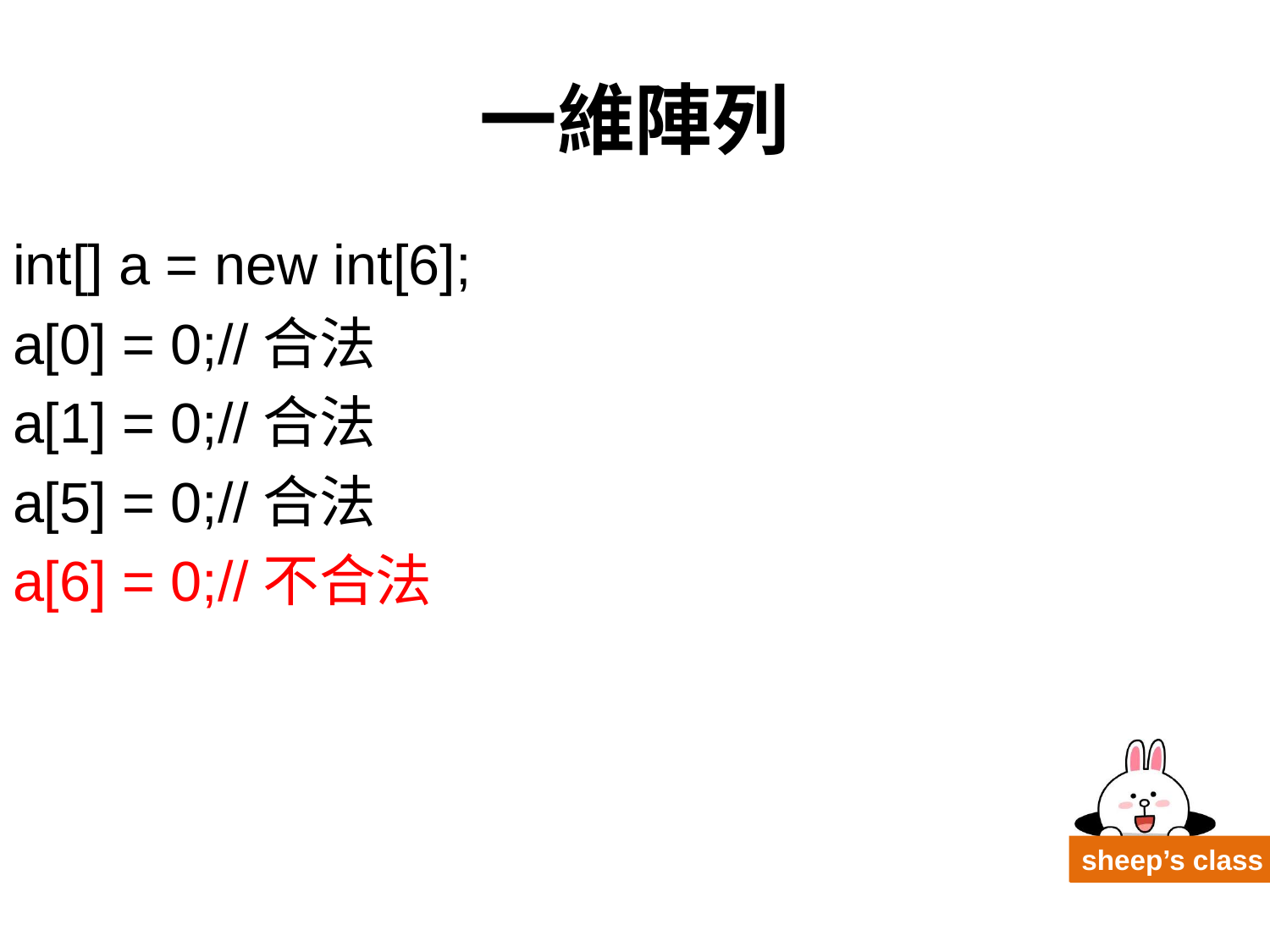

# 一維陣列
int[] a = new int[6];
a[0] = 0;//合法
a[1] = 0;//合法
a[5] = 0;//合法
a[6] = 0;//不合法